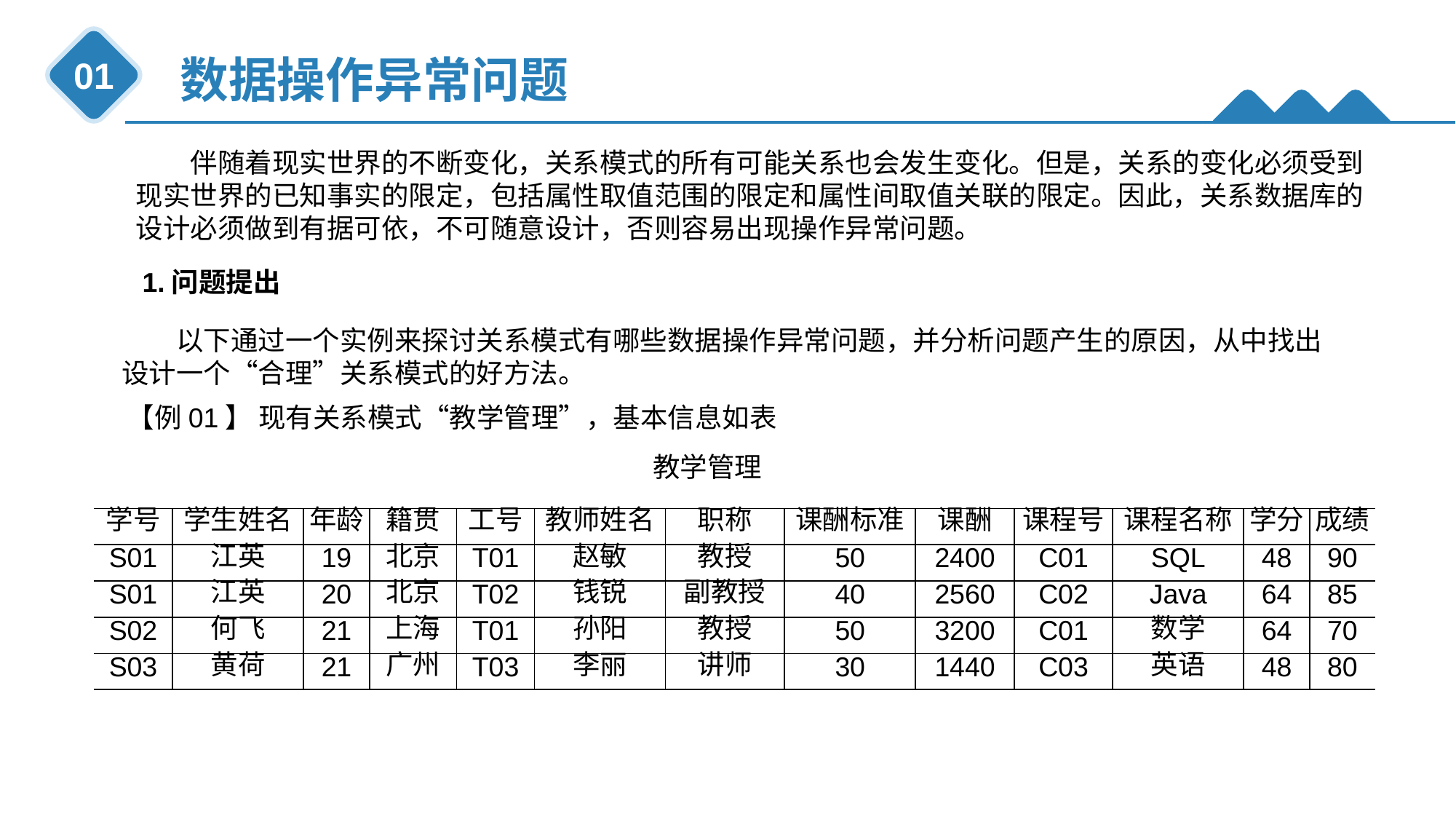

数据操作异常问题
01

伴随着现实世界的不断变化，关系模式的所有可能关系也会发生变化。但是，关系的变化必须受到现实世界的已知事实的限定，包括属性取值范围的限定和属性间取值关联的限定。因此，关系数据库的设计必须做到有据可依，不可随意设计，否则容易出现操作异常问题。
1.问题提出
以下通过一个实例来探讨关系模式有哪些数据操作异常问题，并分析问题产生的原因，从中找出设计一个“合理”关系模式的好方法。
【例01】 现有关系模式“教学管理”，基本信息如表
教学管理
| 学号 | 学生姓名 | 年龄 | 籍贯 | 工号 | 教师姓名 | 职称 | 课酬标准 | 课酬 | 课程号 | 课程名称 | 学分 | 成绩 |
| --- | --- | --- | --- | --- | --- | --- | --- | --- | --- | --- | --- | --- |
| S01 | 江英 | 19 | 北京 | T01 | 赵敏 | 教授 | 50 | 2400 | C01 | SQL | 48 | 90 |
| S01 | 江英 | 20 | 北京 | T02 | 钱锐 | 副教授 | 40 | 2560 | C02 | Java | 64 | 85 |
| S02 | 何飞 | 21 | 上海 | T01 | 孙阳 | 教授 | 50 | 3200 | C01 | 数学 | 64 | 70 |
| S03 | 黄荷 | 21 | 广州 | T03 | 李丽 | 讲师 | 30 | 1440 | C03 | 英语 | 48 | 80 |